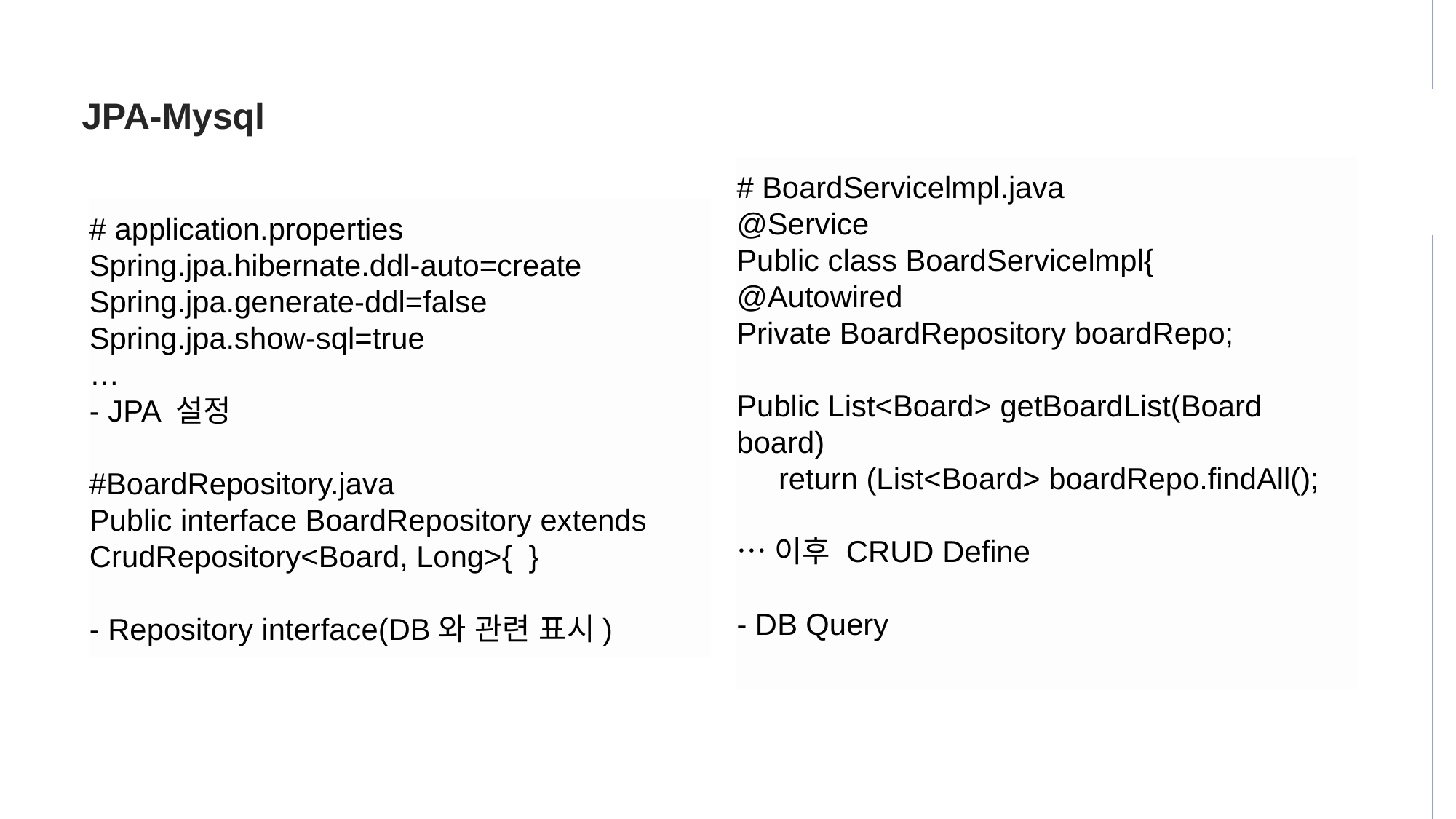

JPA-Mysql
# BoardServicelmpl.java
@Service
Public class BoardServicelmpl{
@Autowired
Private BoardRepository boardRepo;

Public List<Board> getBoardList(Board board)
     return (List<Board> boardRepo.findAll();

…이후 CRUD Define

- DB Query

# application.properties
Spring.jpa.hibernate.ddl-auto=create
Spring.jpa.generate-ddl=false
Spring.jpa.show-sql=true
…
- JPA 설정

#BoardRepository.java
Public interface BoardRepository extends CrudRepository<Board, Long>{  }

- Repository interface(DB와 관련 표시)